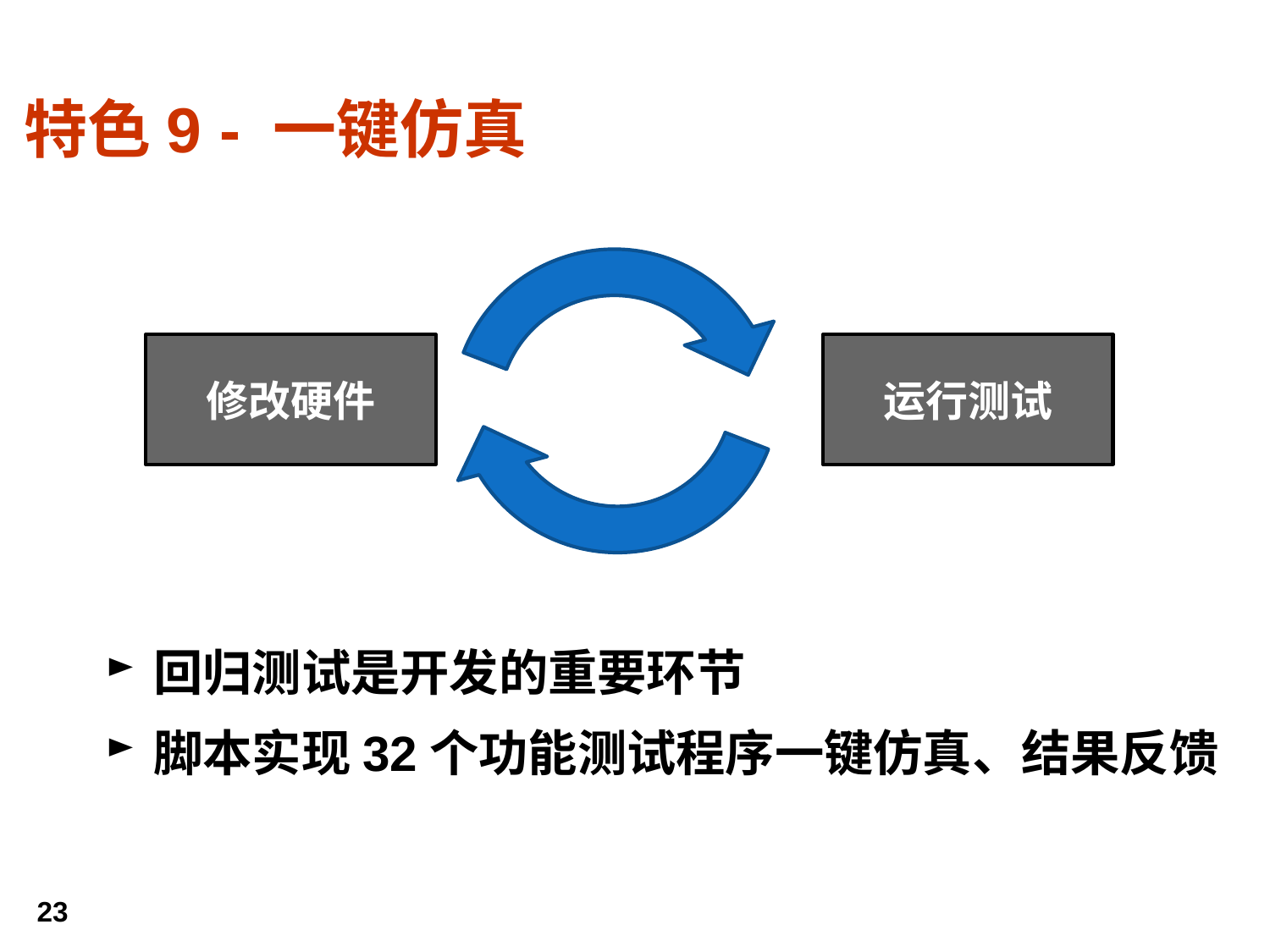

# 特色9 - 一键仿真

修改硬件
运行测试

回归测试是开发的重要环节
脚本实现32个功能测试程序一键仿真、结果反馈

23